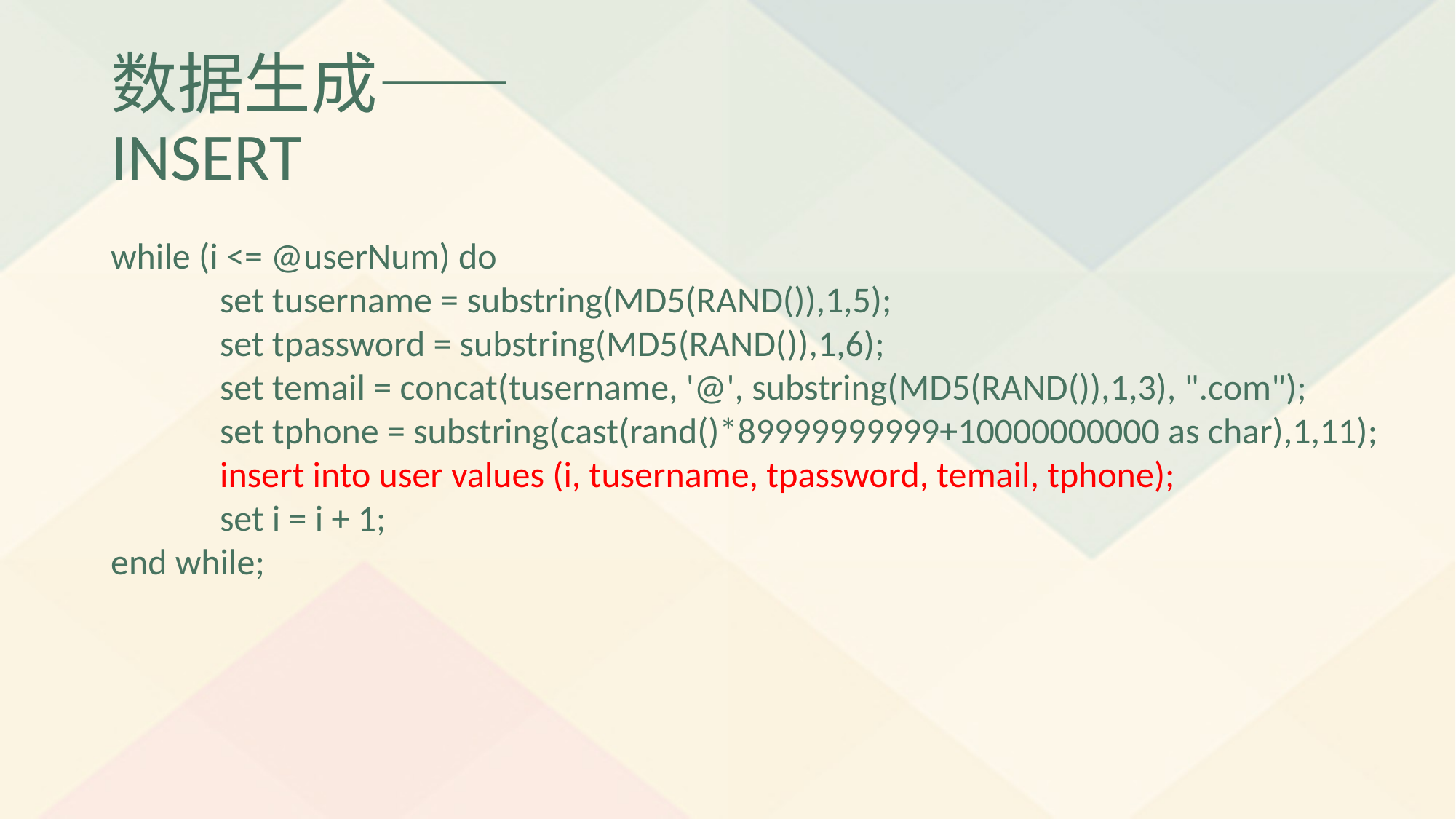

# 数据生成——Insert
while (i <= @userNum) do
	set tusername = substring(MD5(RAND()),1,5);
	set tpassword = substring(MD5(RAND()),1,6);
	set temail = concat(tusername, '@', substring(MD5(RAND()),1,3), ".com");
	set tphone = substring(cast(rand()*89999999999+10000000000 as char),1,11);
	insert into user values (i, tusername, tpassword, temail, tphone);
	set i = i + 1;
end while;